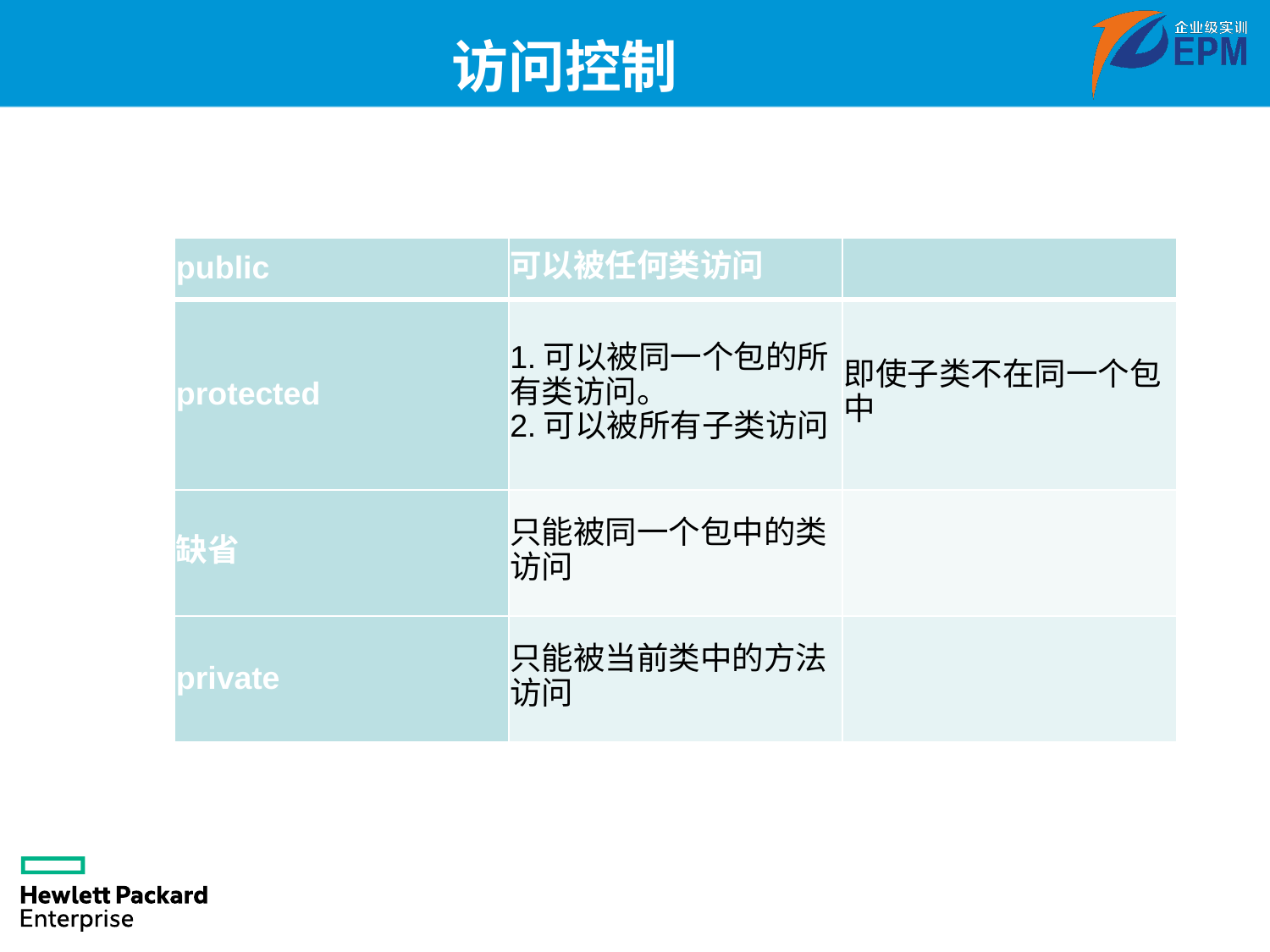

# 访问控制
| public | 可以被任何类访问 |  |
| --- | --- | --- |
| protected | 1.可以被同一个包的所有类访问。 2.可以被所有子类访问 | 即使子类不在同一个包中 |
| 缺省 | 只能被同一个包中的类访问 |  |
| private | 只能被当前类中的方法访问 |  |